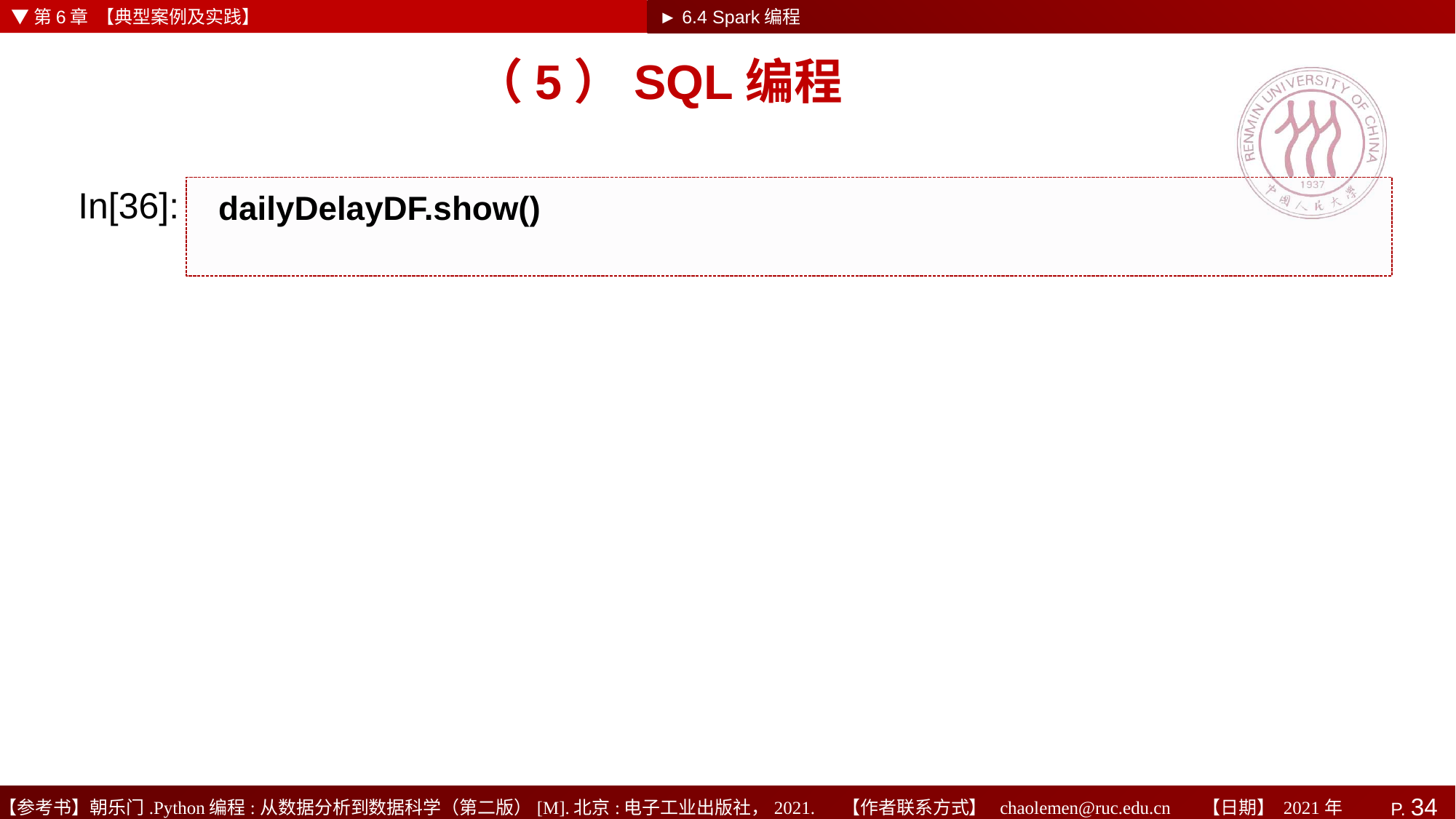

▼第6章  【典型案例及实践】
► 6.4 Spark编程
# （5）SQL编程
In[36]:
dailyDelayDF.show()